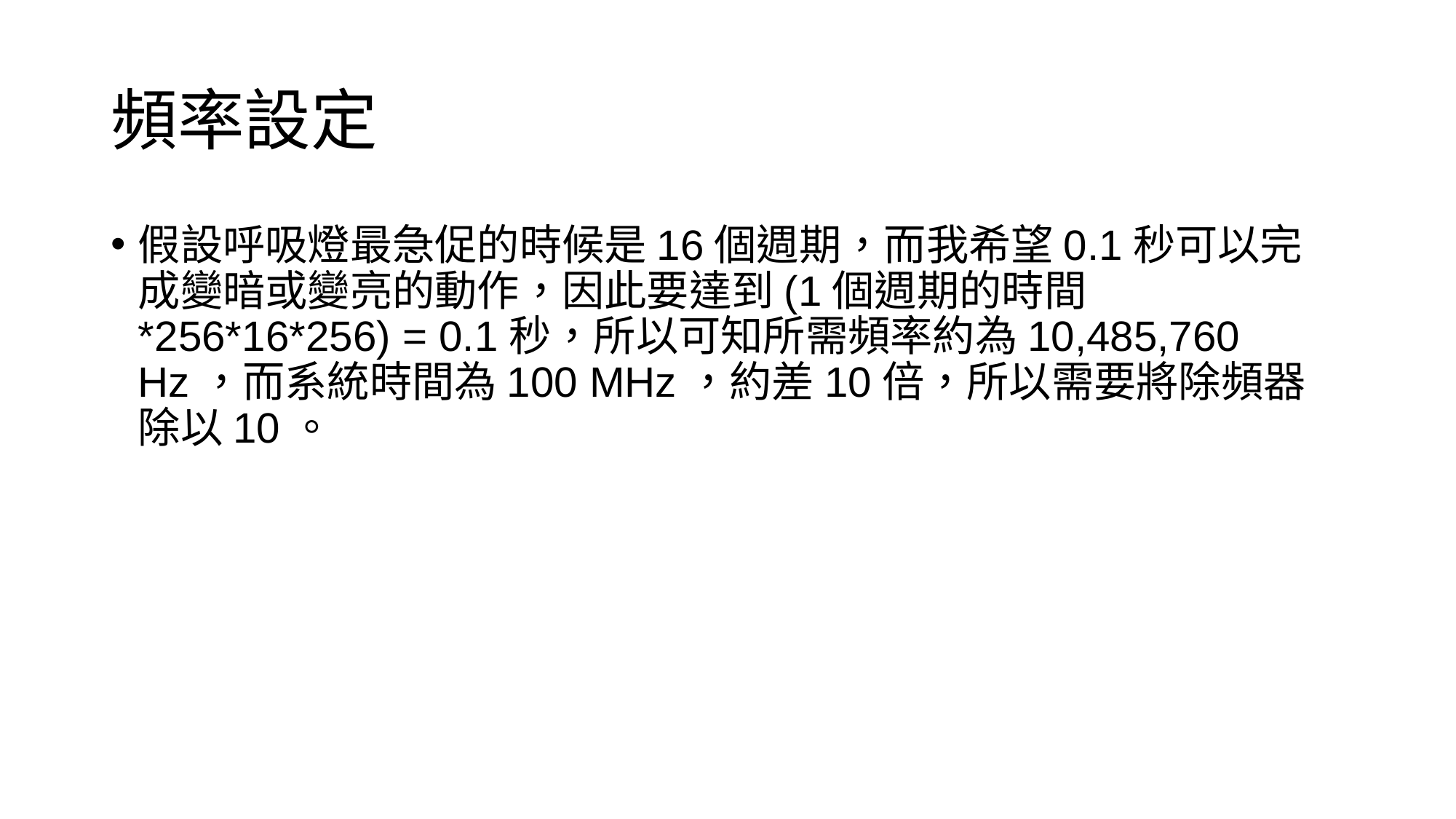

# 頻率設定
假設呼吸燈最急促的時候是16個週期，而我希望0.1秒可以完成變暗或變亮的動作，因此要達到(1個週期的時間*256*16*256) = 0.1秒，所以可知所需頻率約為10,485,760 Hz，而系統時間為100 MHz，約差10倍，所以需要將除頻器除以10。